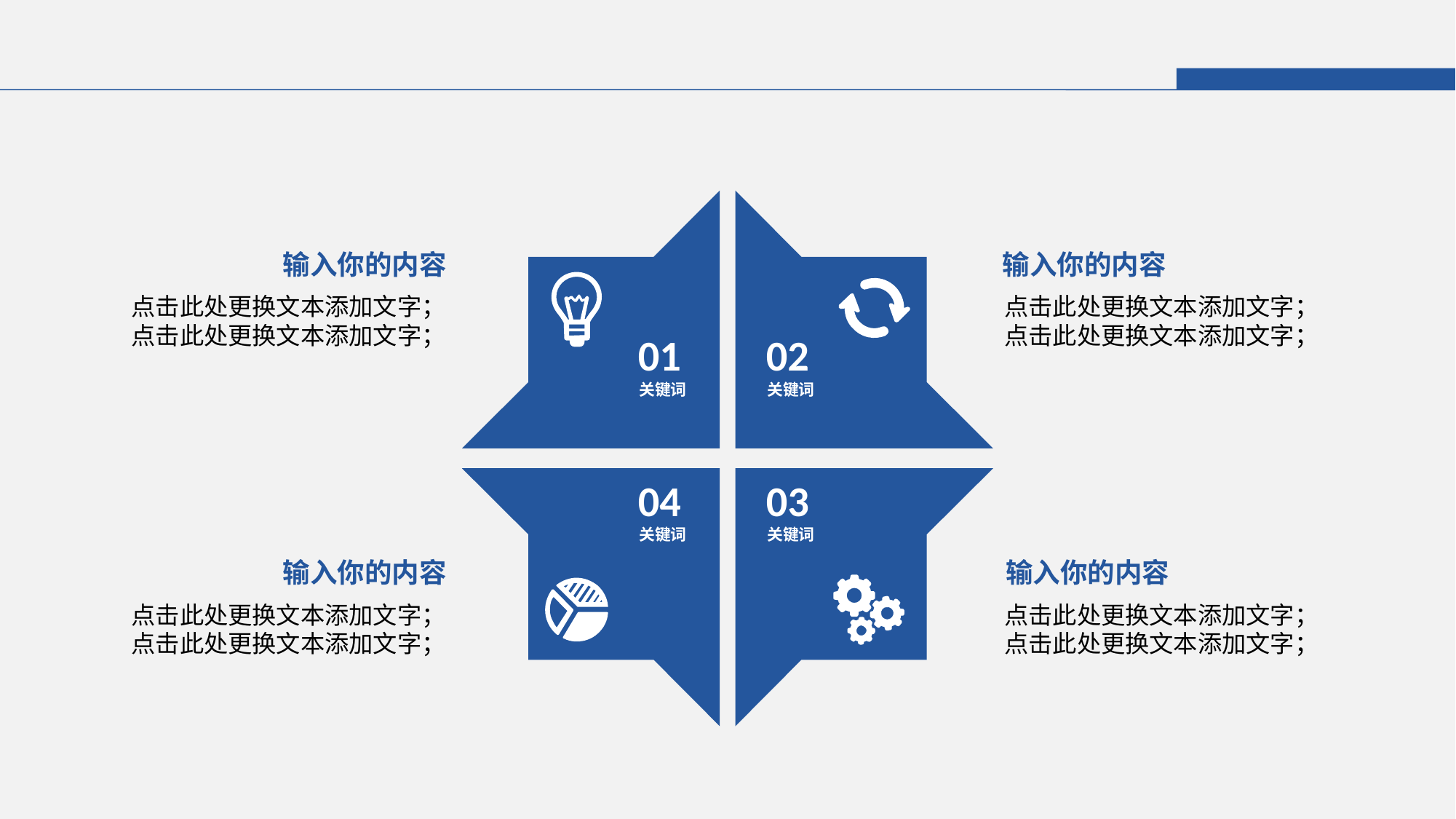

输入你的内容
输入你的内容

点击此处更换文本添加文字；点击此处更换文本添加文字；
点击此处更换文本添加文字；点击此处更换文本添加文字；

01
关键词
02
关键词

04
关键词
03
关键词
输入你的内容
输入你的内容

点击此处更换文本添加文字；点击此处更换文本添加文字；
点击此处更换文本添加文字；点击此处更换文本添加文字；